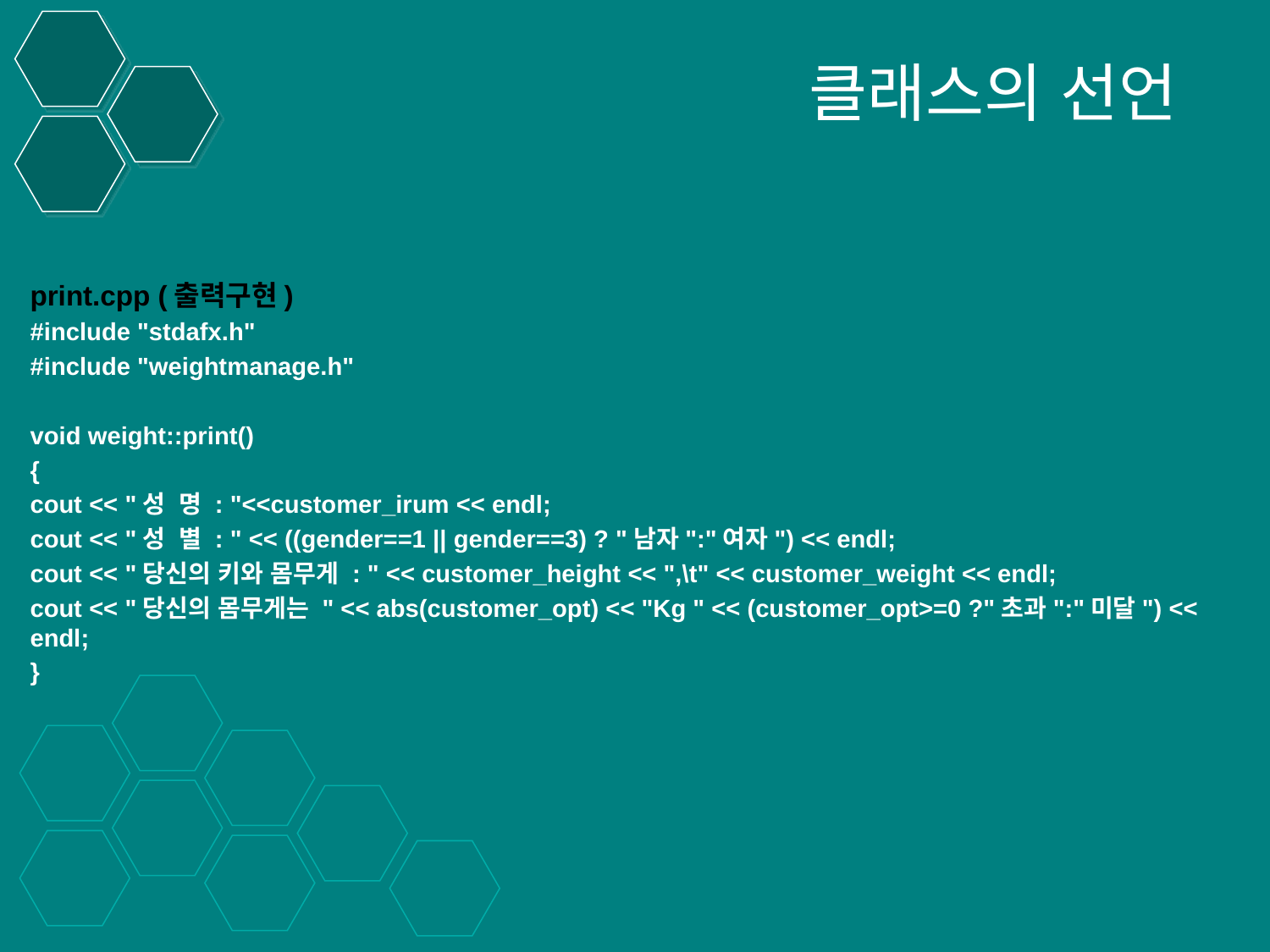

# 클래스의 선언
print.cpp (출력구현)
#include "stdafx.h"
#include "weightmanage.h"

void weight::print()
{
cout << "성  명 : "<<customer_irum << endl;
cout << "성  별 : " << ((gender==1 || gender==3) ? "남자":"여자") << endl;
cout << "당신의 키와 몸무게 : " << customer_height << ",\t" << customer_weight << endl;
cout << "당신의 몸무게는 " << abs(customer_opt) << "Kg " << (customer_opt>=0 ?"초과":"미달") << endl;
}